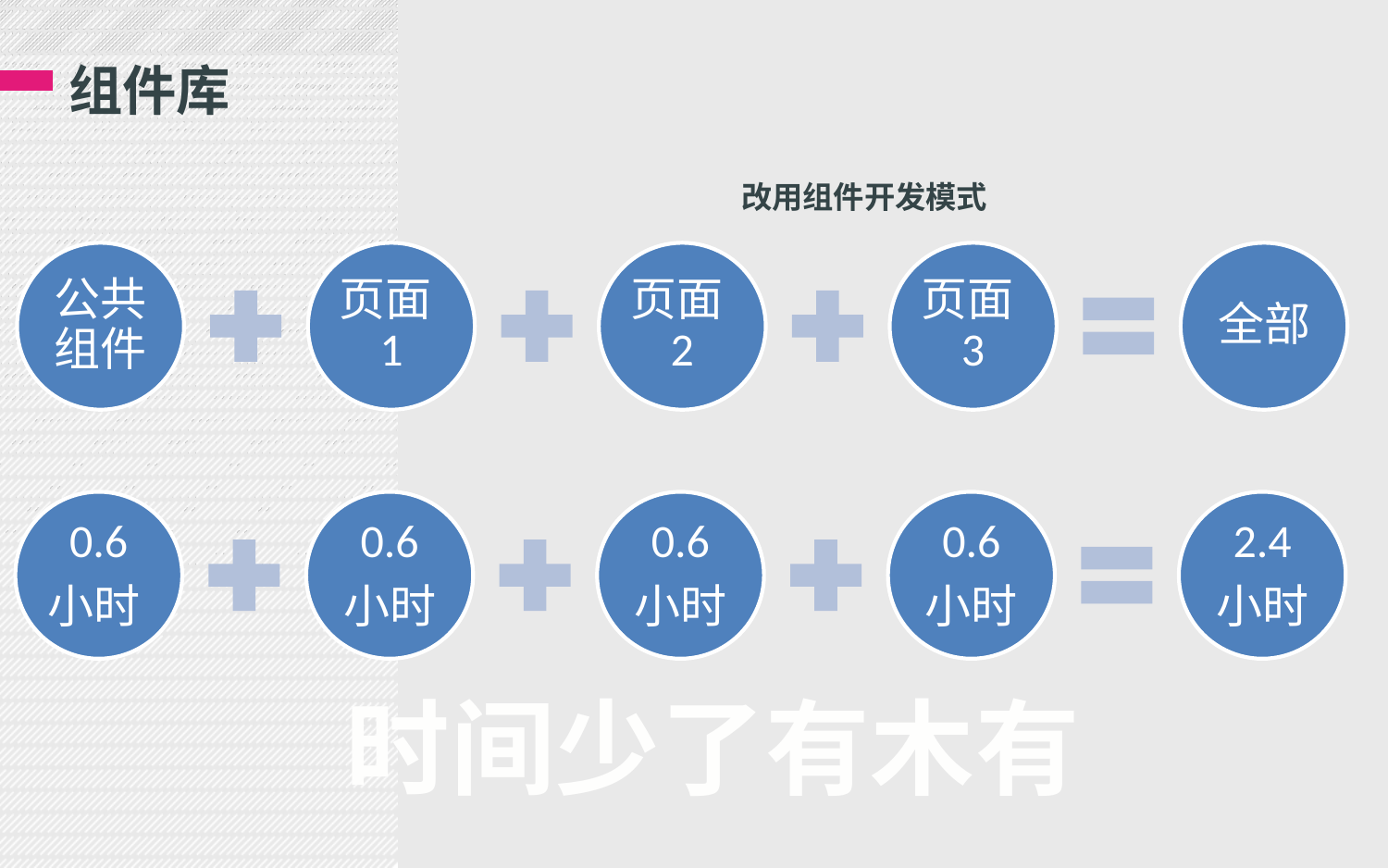

公共组件

页面1

页面2

页面3

全部
# 组件库
改用组件开发模式
0.6
小时

0.6
小时

0.6
小时

0.6
小时

2.4
小时
时间少了有木有